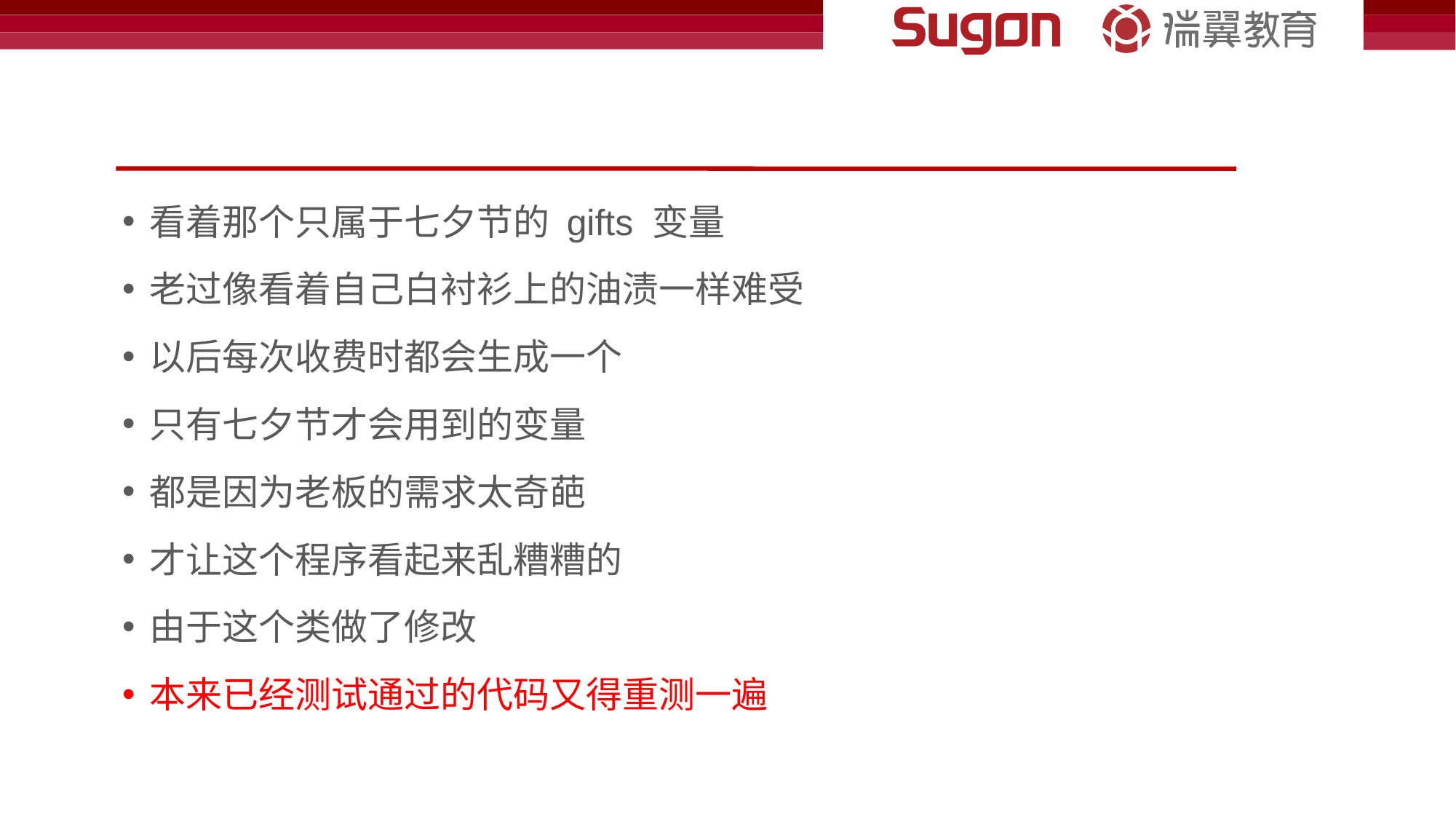

#
看着那个只属于七夕节的 gifts 变量
老过像看着自己白衬衫上的油渍一样难受
以后每次收费时都会生成一个
只有七夕节才会用到的变量
都是因为老板的需求太奇葩
才让这个程序看起来乱糟糟的
由于这个类做了修改
本来已经测试通过的代码又得重测一遍